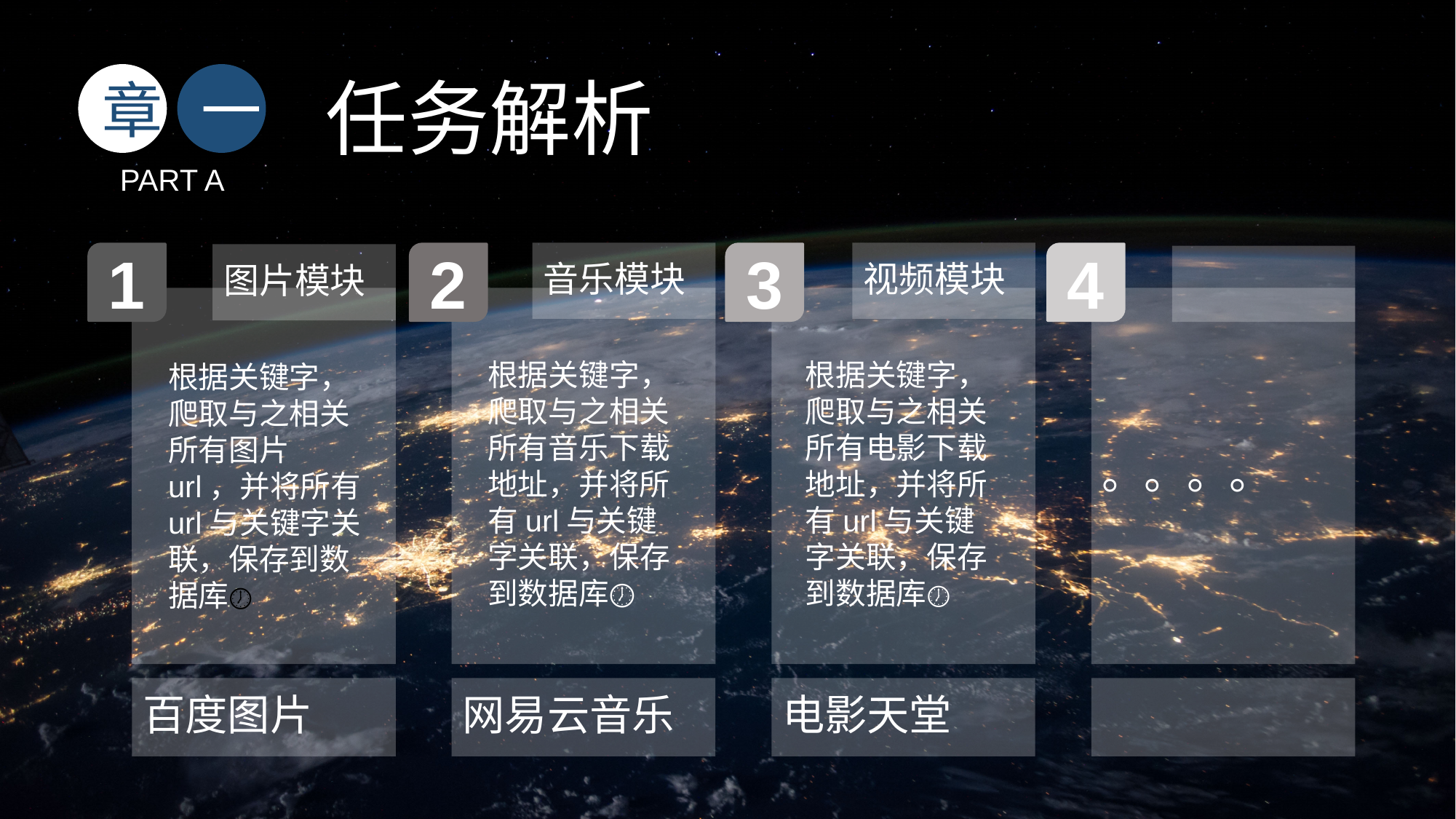

章
一
任务解析
PART A
1
2
音乐模块
3
视频模块
4
图片模块

。。。。
根据关键字，爬取与之相关所有音乐下载地址，并将所有url与关键字关联，保存到数据库🕖
根据关键字，爬取与之相关所有电影下载地址，并将所有url与关键字关联，保存到数据库🕖

根据关键字，爬取与之相关所有图片url，并将所有url与关键字关联，保存到数据库🕖
百度图片
网易云音乐
电影天堂